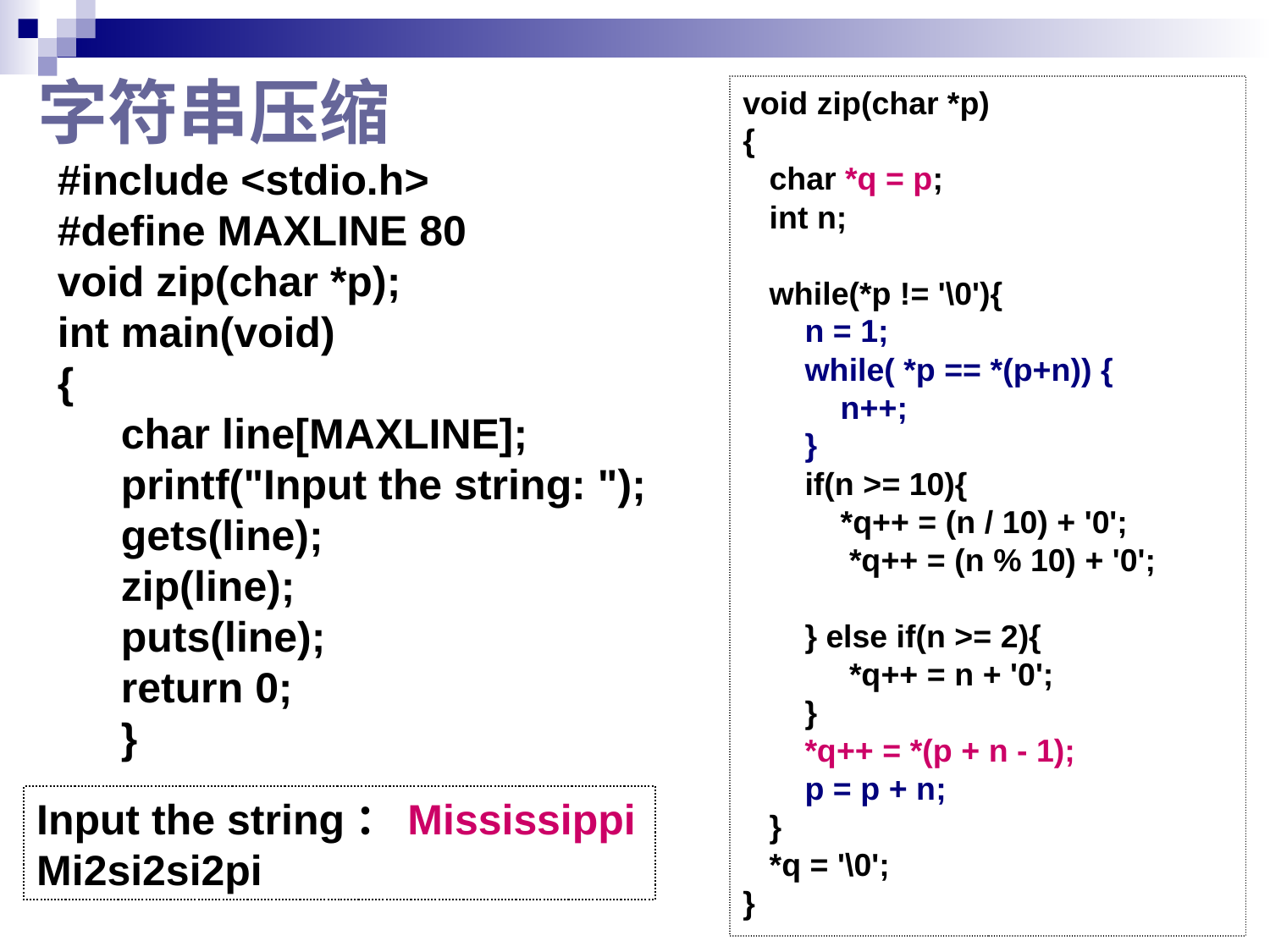

# 字符串压缩
void zip(char *p)
{
   char *q = p;
   int n;

   while(*p != '\0'){
       n = 1;
       while( *p == *(p+n)) {
           n++;
       }
       if(n >= 10){
           *q++ = (n / 10) + '0';
            *q++ = (n % 10) + '0';
       } else if(n >= 2){
            *q++ = n + '0';
       }
       *q++ = *(p + n - 1);
       p = p + n;
   }
   *q = '\0';
}
#include <stdio.h>
#define MAXLINE 80
void zip(char *p);
int main(void)
{
char line[MAXLINE];
printf("Input the string: ");
gets(line);
zip(line);
puts(line);
return 0;
}
Input the string：Mississippi
Mi2si2si2pi